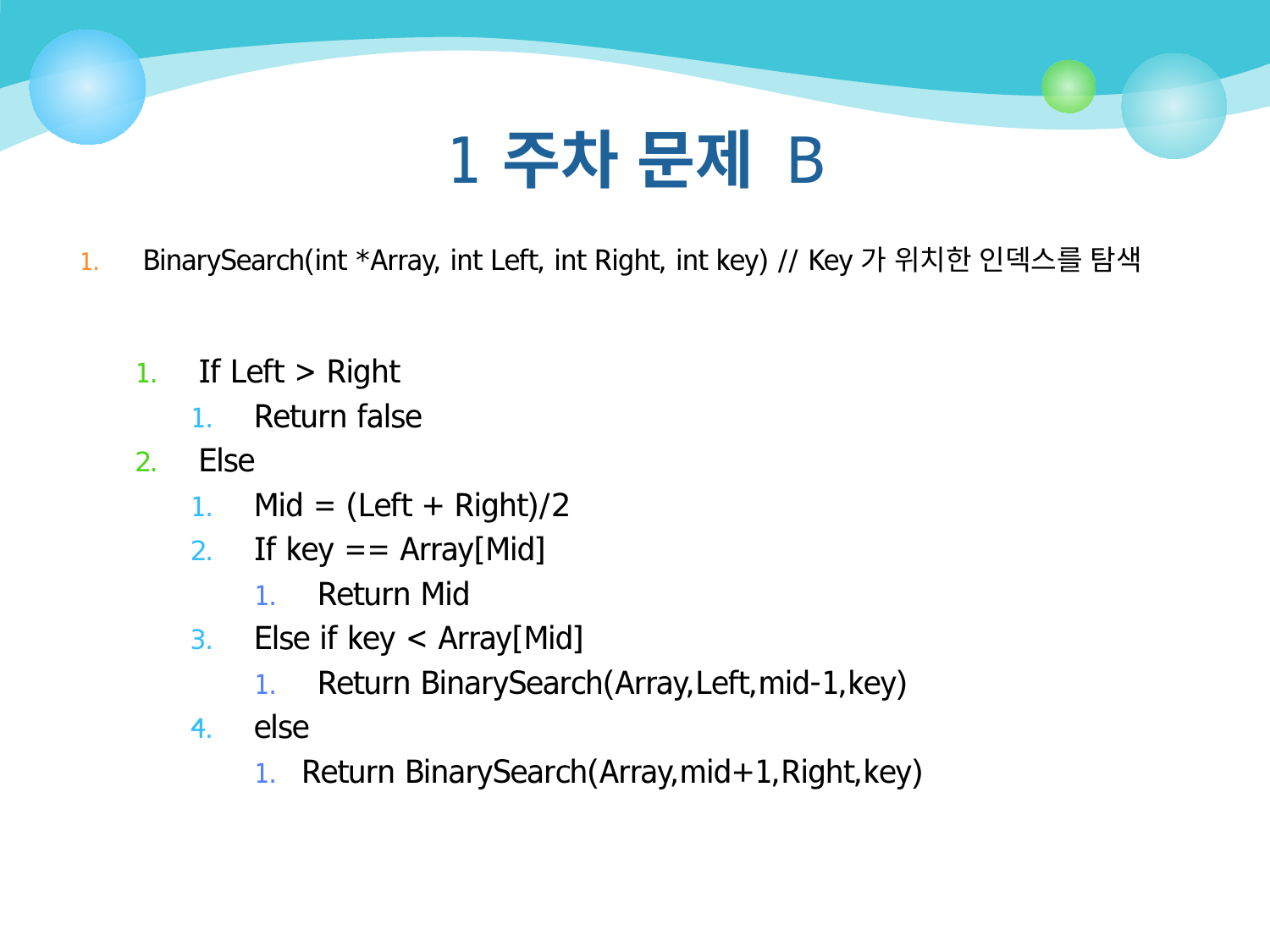

# 1주차 문제 B
BinarySearch(int *Array, int Left, int Right, int key) // Key가 위치한 인덱스를 탐색

If Left > Right
Return false
Else
Mid = (Left + Right)/2
If key == Array[Mid]
Return Mid
Else if key < Array[Mid]
Return BinarySearch(Array,Left,mid-1,key)
else
Return BinarySearch(Array,mid+1,Right,key)